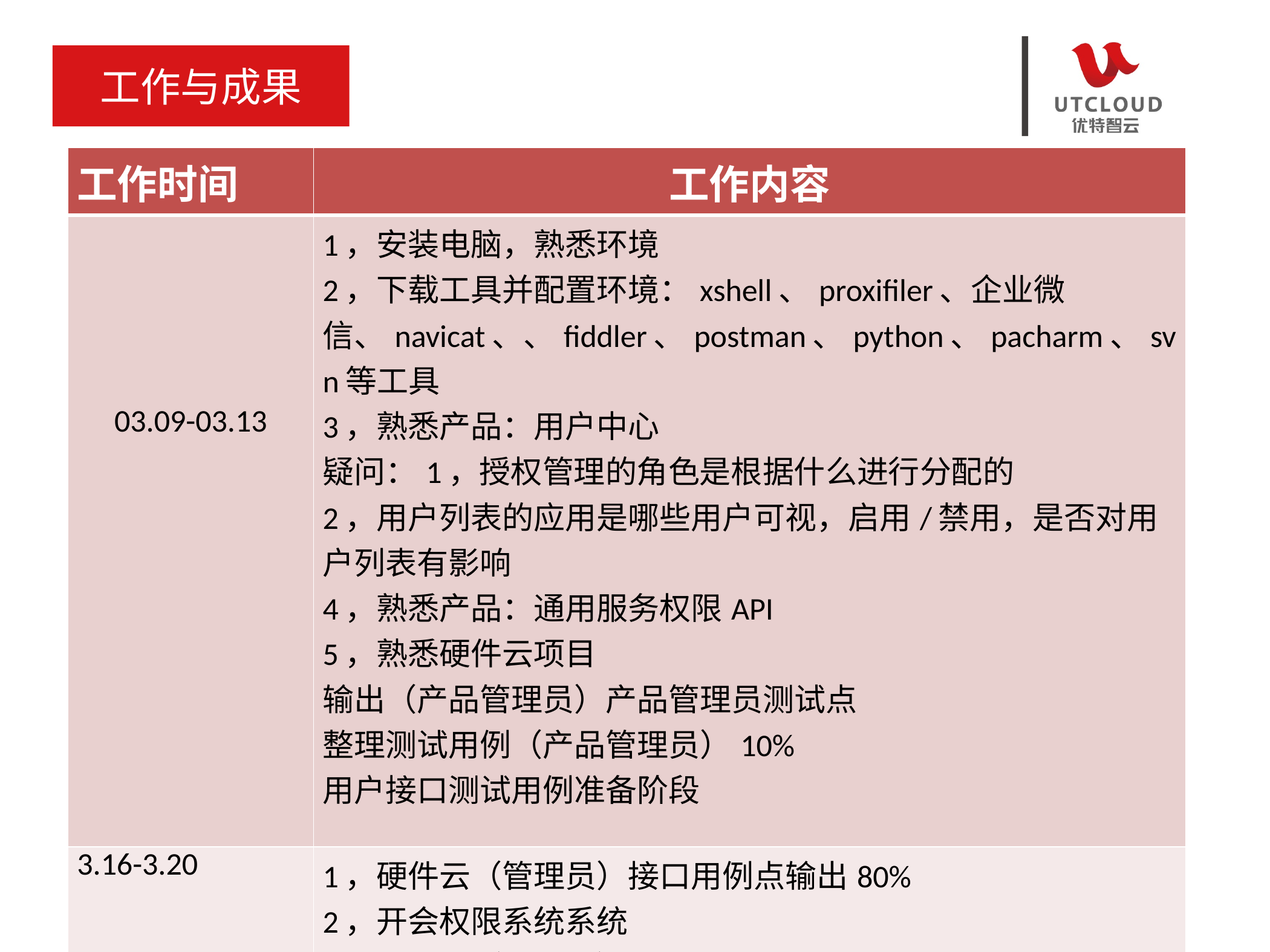

工作与成果
| 工作时间 | 工作内容 |
| --- | --- |
| 03.09-03.13 | 1，安装电脑，熟悉环境 2，下载工具并配置环境：xshell、proxifiler、企业微信、navicat、、fiddler、postman、python、pacharm、svn等工具 3，熟悉产品：用户中心 疑问：1，授权管理的角色是根据什么进行分配的 2，用户列表的应用是哪些用户可视，启用/禁用，是否对用户列表有影响 4，熟悉产品：通用服务权限API 5，熟悉硬件云项目 输出（产品管理员）产品管理员测试点 整理测试用例（产品管理员）10% 用户接口测试用例准备阶段 |
| 3.16-3.20 | 1，硬件云（管理员）接口用例点输出80% 2，开会权限系统系统 3，硬件云（管理员）接口用例点输出100% 4， 硬件云（用户）接口用例输出100% 5，编写接口业务流程用例 |